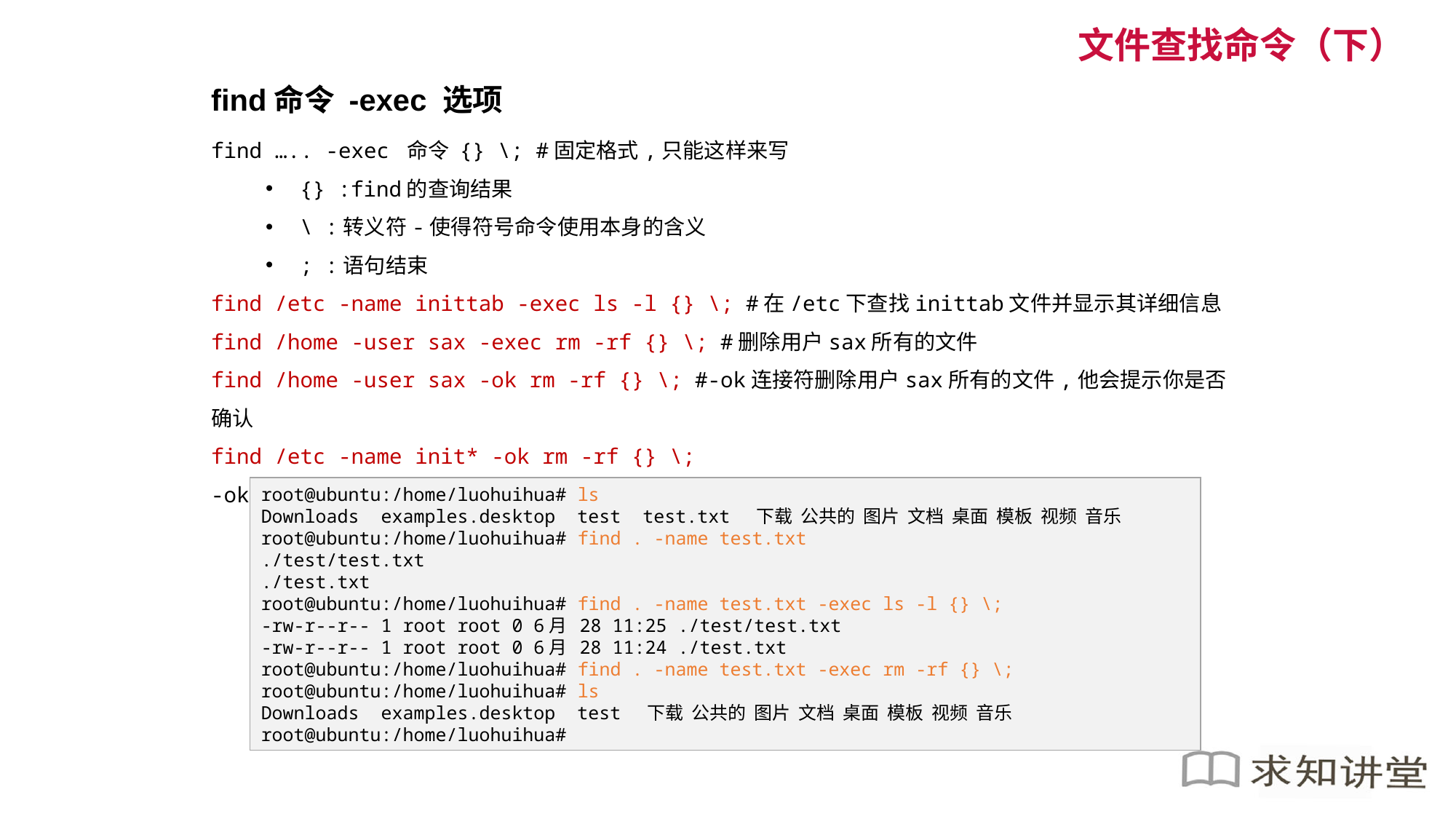

文件查找命令（下）
find命令 -exec 选项
find ….. -exec 命令 {} \; #固定格式,只能这样来写
{} :find的查询结果
\ :转义符-使得符号命令使用本身的含义
; :语句结束
find /etc -name inittab -exec ls -l {} \; #在/etc下查找inittab文件并显示其详细信息
find /home -user sax -exec rm -rf {} \; #删除用户sax所有的文件
find /home -user sax -ok rm -rf {} \; #-ok连接符删除用户sax所有的文件,他会提示你是否确认
find /etc -name init* -ok rm -rf {} \;
-ok和-exec行为一样，不过它会给出提示，是否执行相应的操作
root@ubuntu:/home/luohuihua# ls
Downloads  examples.desktop  test  test.txt  下载  公共的  图片  文档  桌面  模板  视频  音乐
root@ubuntu:/home/luohuihua# find . -name test.txt
./test/test.txt
./test.txt
root@ubuntu:/home/luohuihua# find . -name test.txt -exec ls -l {} \;
-rw-r--r-- 1 root root 0 6月  28 11:25 ./test/test.txt
-rw-r--r-- 1 root root 0 6月  28 11:24 ./test.txt
root@ubuntu:/home/luohuihua# find . -name test.txt -exec rm -rf {} \;
root@ubuntu:/home/luohuihua# ls
Downloads  examples.desktop  test  下载  公共的  图片  文档  桌面  模板  视频  音乐
root@ubuntu:/home/luohuihua#